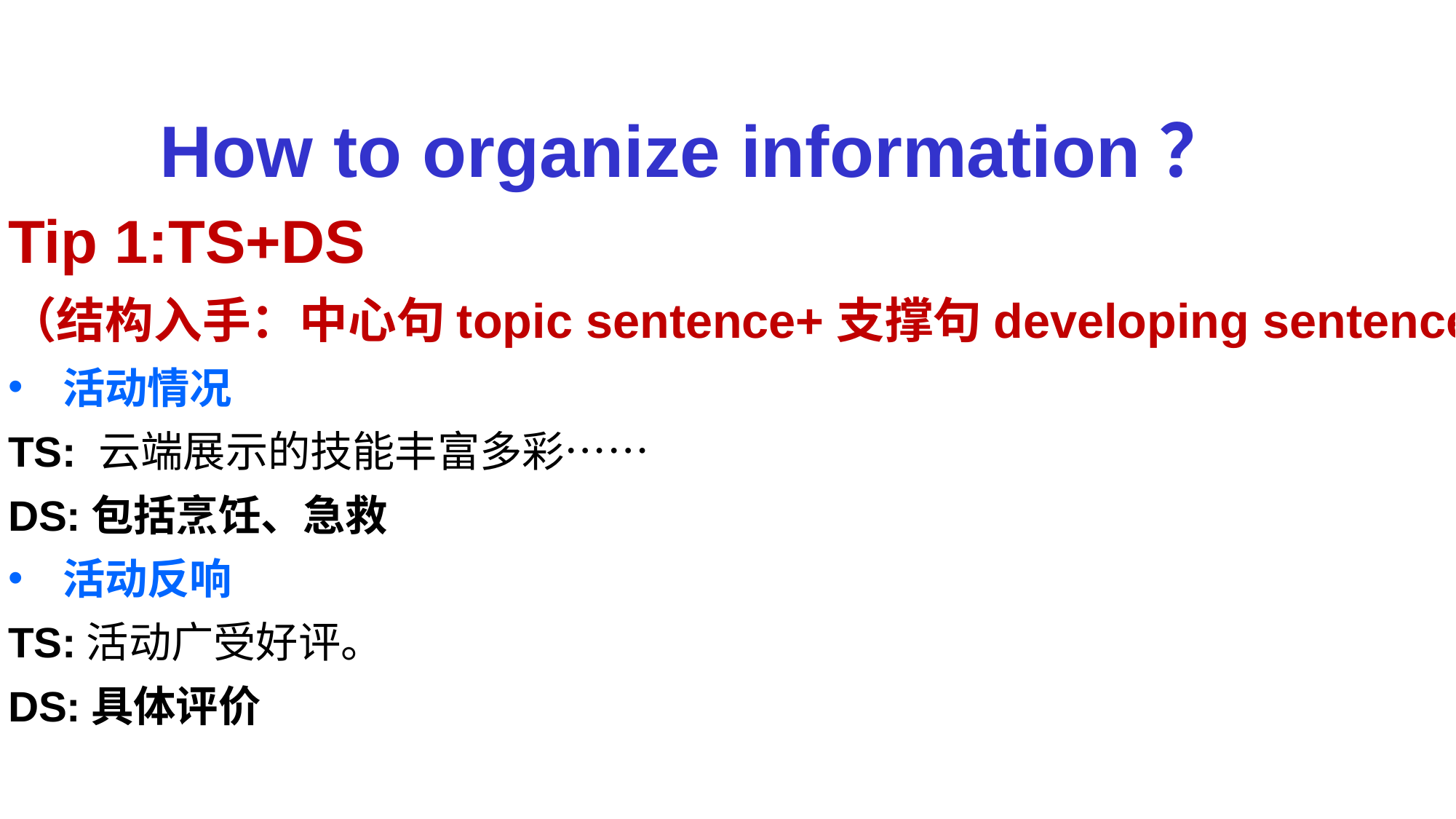

How to organize information？
Tip 1:TS+DS
（结构入手：中心句topic sentence+支撑句developing sentence）
活动情况
TS: 云端展示的技能丰富多彩……
DS:包括烹饪、急救
活动反响
TS:活动广受好评。
DS:具体评价